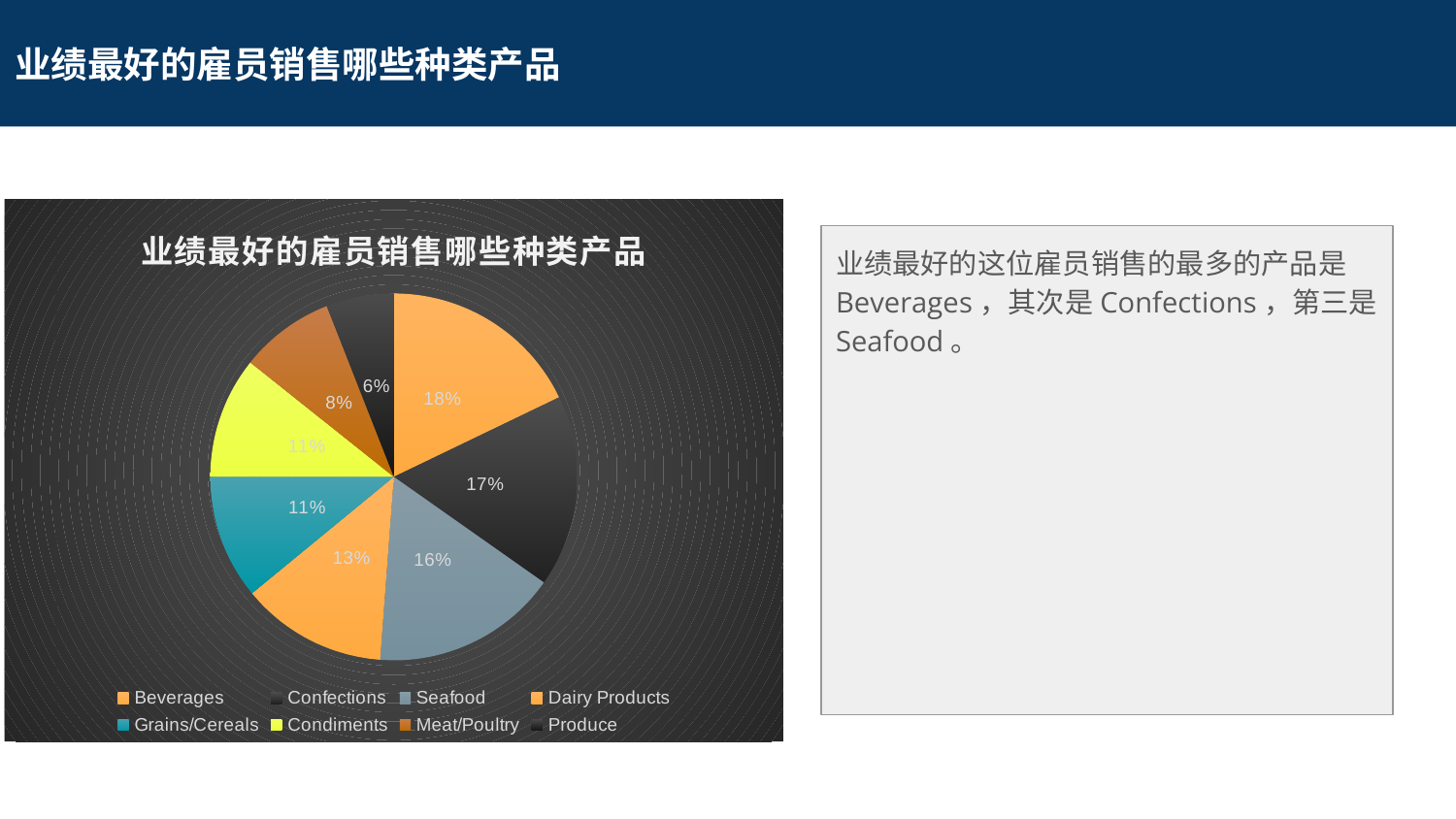

# 业绩最好的雇员销售哪些种类产品

### Chart: 业绩最好的雇员销售哪些种类产品

| Category | ProductNum |
|---|---|
| Beverages | 75.0 |
| Confections | 71.0 |
| Seafood | 69.0 |
| Dairy Products | 54.0 |
| Grains/Cereals | 46.0 |
| Condiments | 45.0 |
| Meat/Poultry | 35.0 |
| Produce | 25.0 |
<visualization>
业绩最好的这位雇员销售的最多的产品是Beverages，其次是Confections，第三是Seafood。